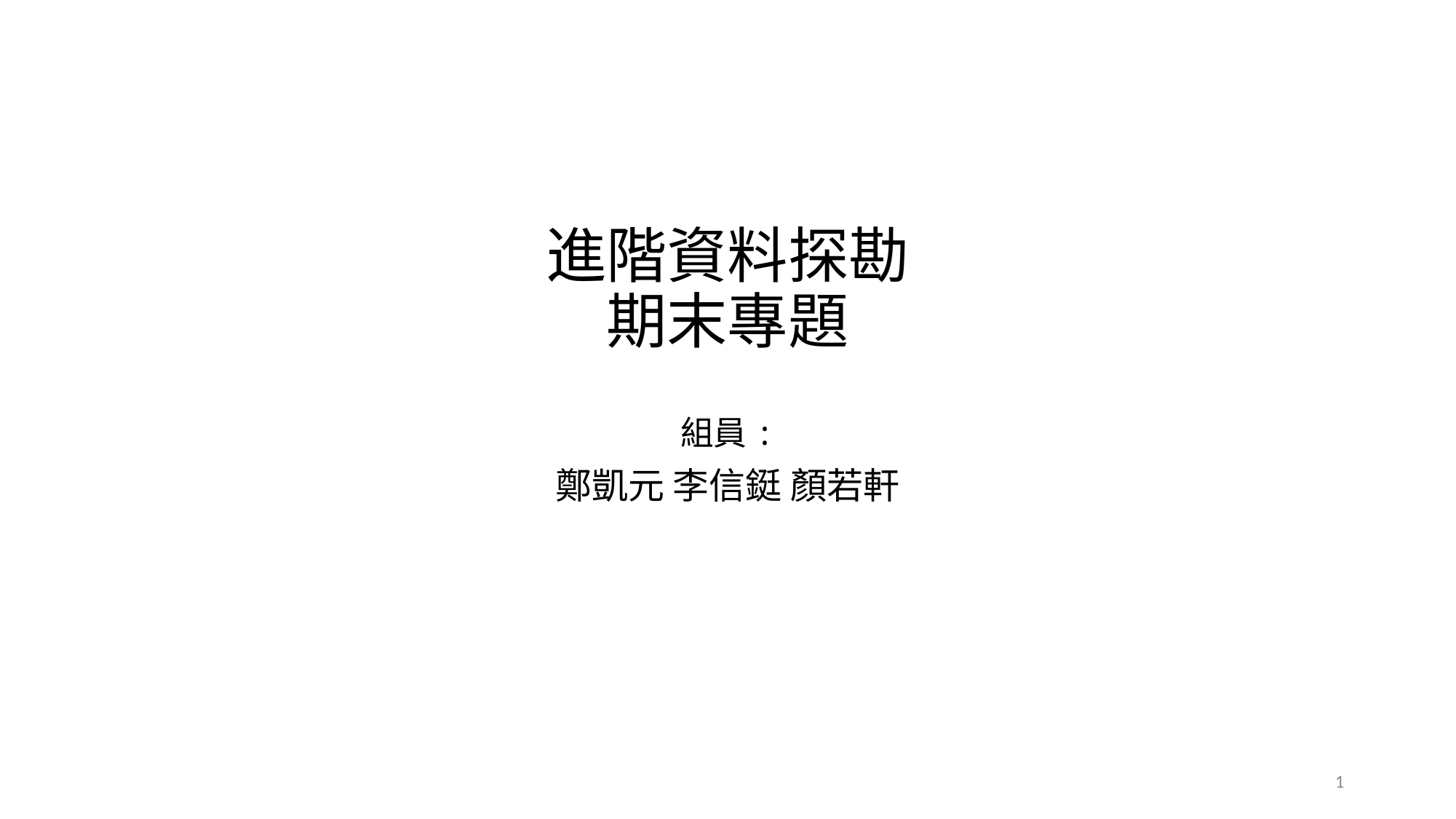

# 進階資料探勘 期末專題
組員:
鄭凱元 李信鋌 顏若軒

1